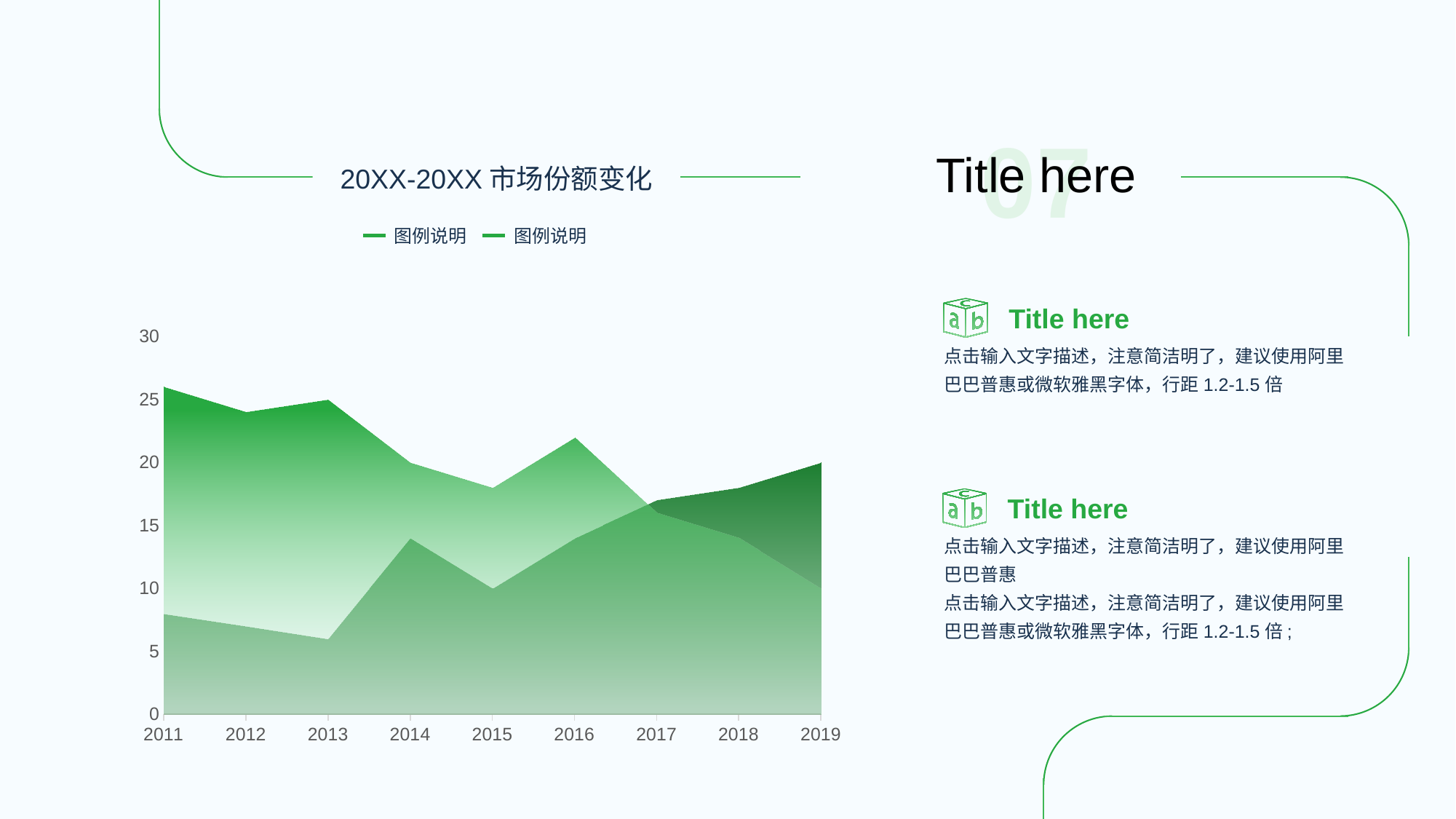

07
Title here
20XX-20XX市场份额变化

图例说明

图例说明

Title here

点击输入文字描述，注意简洁明了，建议使用阿里巴巴普惠或微软雅黑字体，行距1.2-1.5倍

### Chart

| Category | 系列 1 | 系列 2 |
|---|---|---|
| 2011 | 26.0 | 8.0 |
| 2012 | 24.0 | 7.0 |
| 2013 | 25.0 | 6.0 |
| 2014 | 20.0 | 14.0 |
| 2015 | 18.0 | 10.0 |
| 2016 | 22.0 | 14.0 |
| 2017 | 16.0 | 17.0 |
| 2018 | 14.0 | 18.0 |
| 2019 | 10.0 | 20.0 |
Title here

点击输入文字描述，注意简洁明了，建议使用阿里巴巴普惠
点击输入文字描述，注意简洁明了，建议使用阿里巴巴普惠或微软雅黑字体，行距1.2-1.5倍;